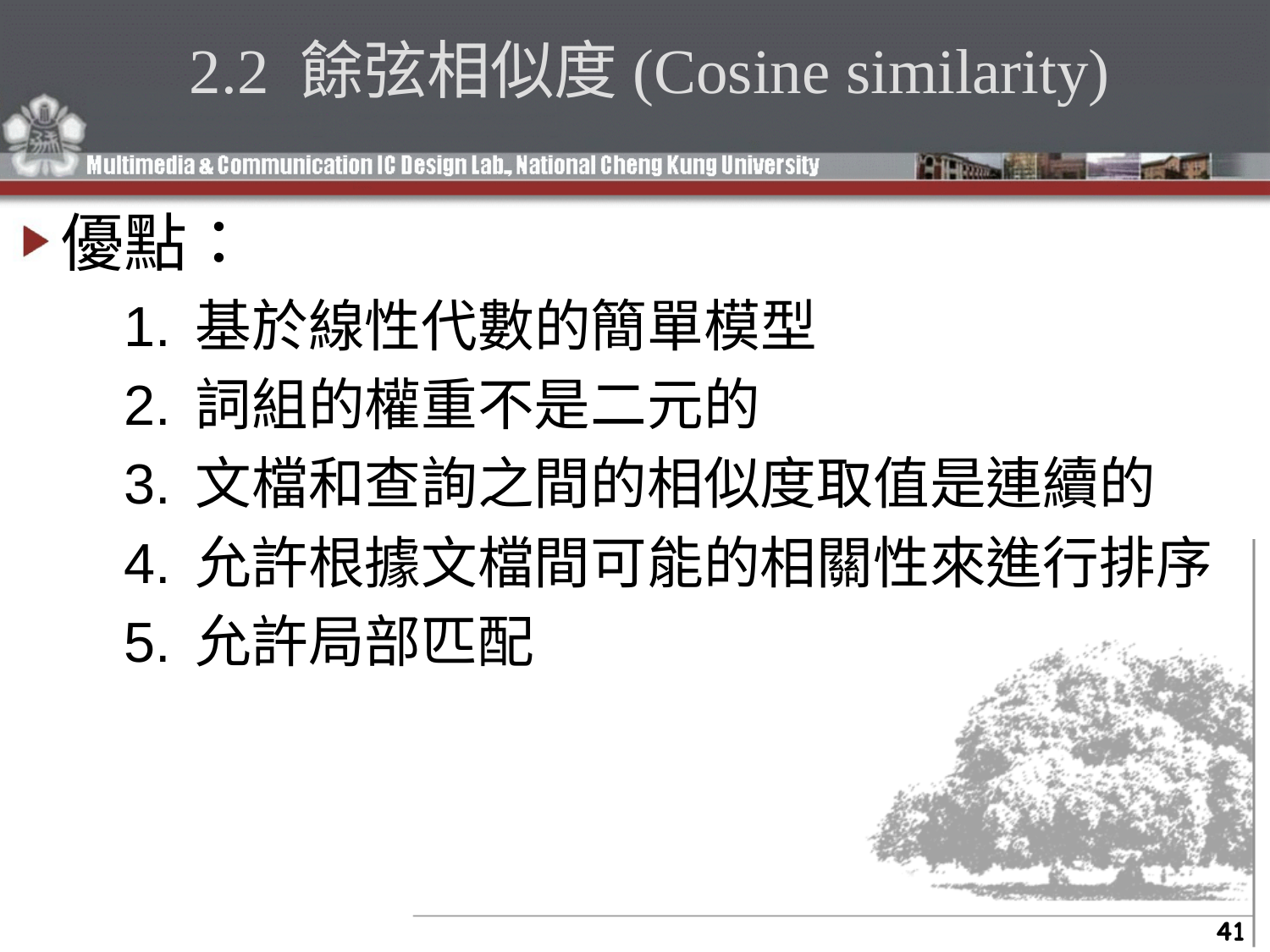

# 2.2 餘弦相似度(Cosine similarity)
優點：
基於線性代數的簡單模型
詞組的權重不是二元的
文檔和查詢之間的相似度取值是連續的
允許根據文檔間可能的相關性來進行排序
允許局部匹配

41